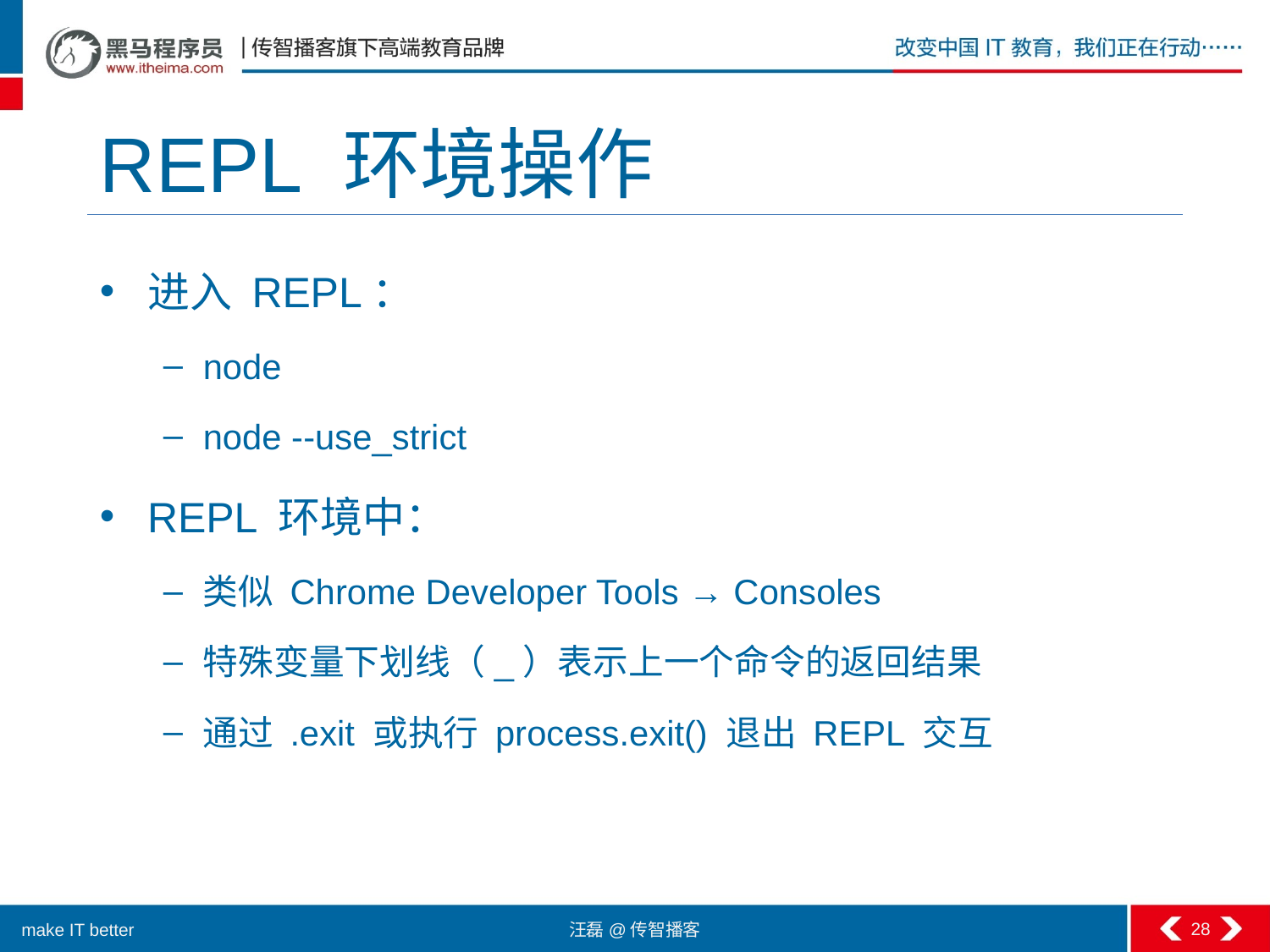

# REPL 环境操作
进入 REPL：
node
node --use_strict
REPL 环境中：
类似 Chrome Developer Tools → Consoles
特殊变量下划线（_）表示上一个命令的返回结果
通过 .exit 或执行 process.exit() 退出 REPL 交互
28
汪磊@传智播客
make IT better